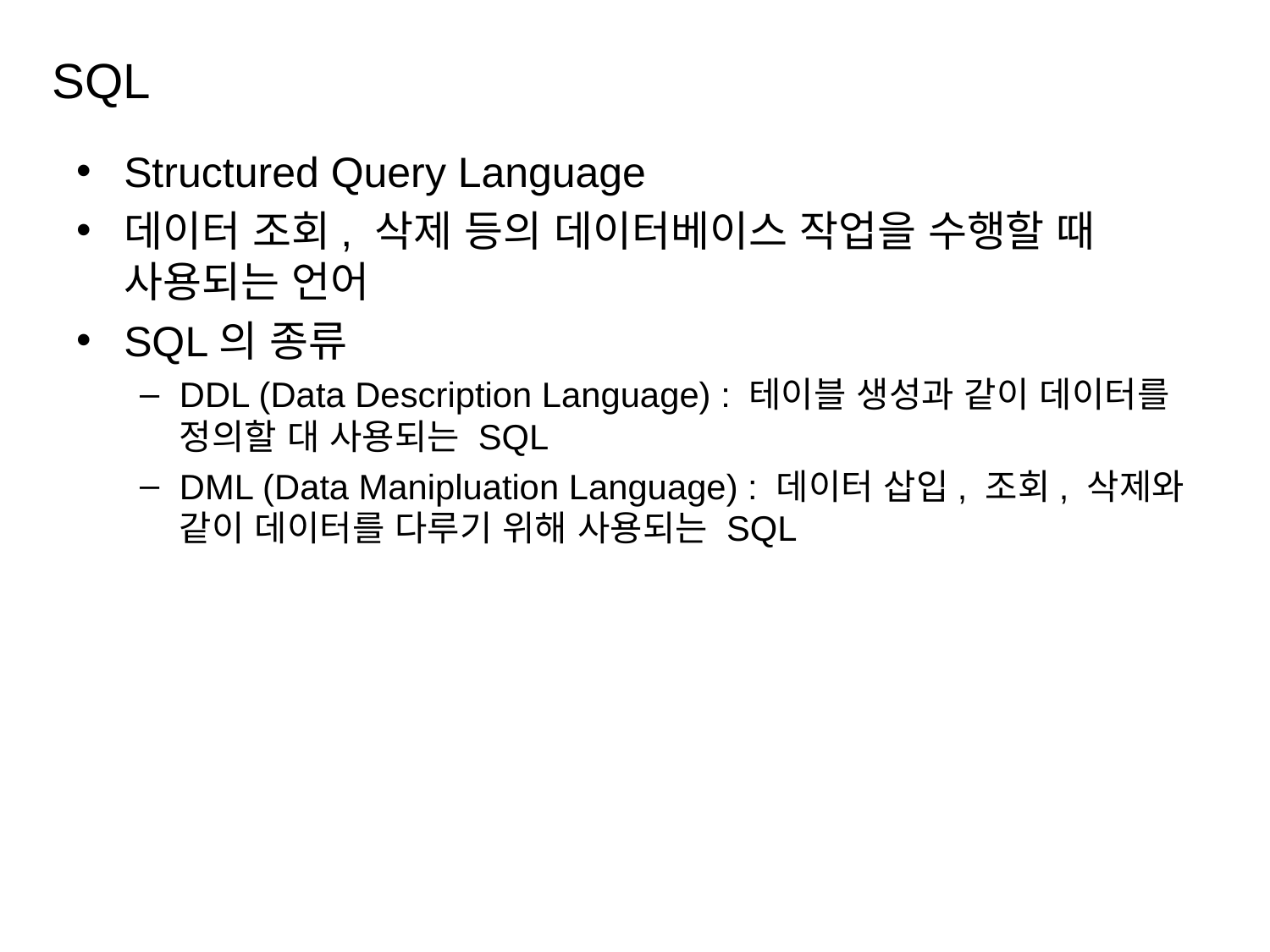

# SQL
Structured Query Language
데이터 조회, 삭제 등의 데이터베이스 작업을 수행할 때 사용되는 언어
SQL의 종류
DDL (Data Description Language) : 테이블 생성과 같이 데이터를 정의할 대 사용되는 SQL
DML (Data Manipluation Language) : 데이터 삽입, 조회, 삭제와 같이 데이터를 다루기 위해 사용되는 SQL